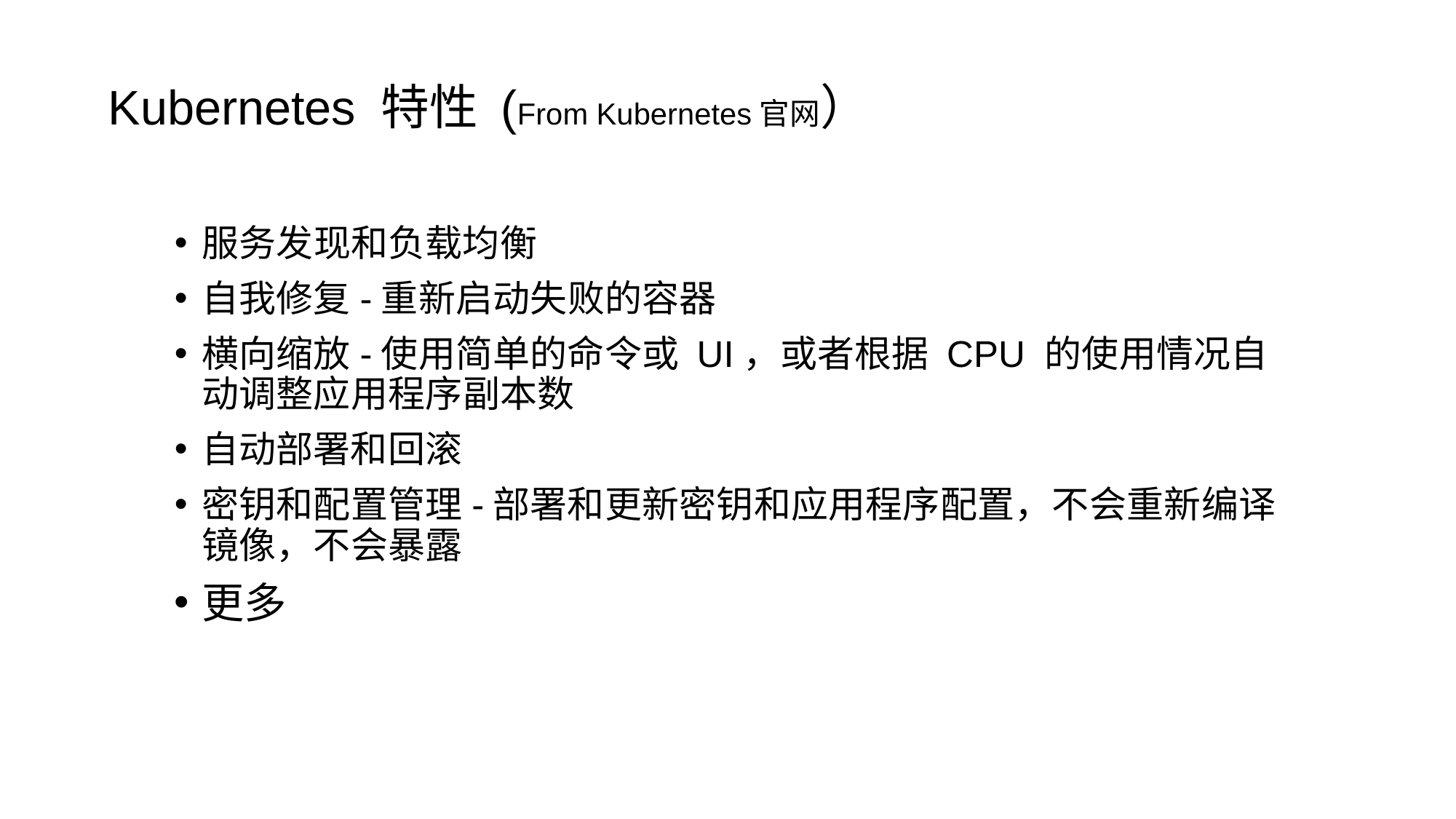

# Kubernetes 特性 (From Kubernetes官网）
服务发现和负载均衡
自我修复-重新启动失败的容器
横向缩放-使用简单的命令或 UI，或者根据 CPU 的使用情况自动调整应用程序副本数
自动部署和回滚
密钥和配置管理-部署和更新密钥和应用程序配置，不会重新编译镜像，不会暴露
更多